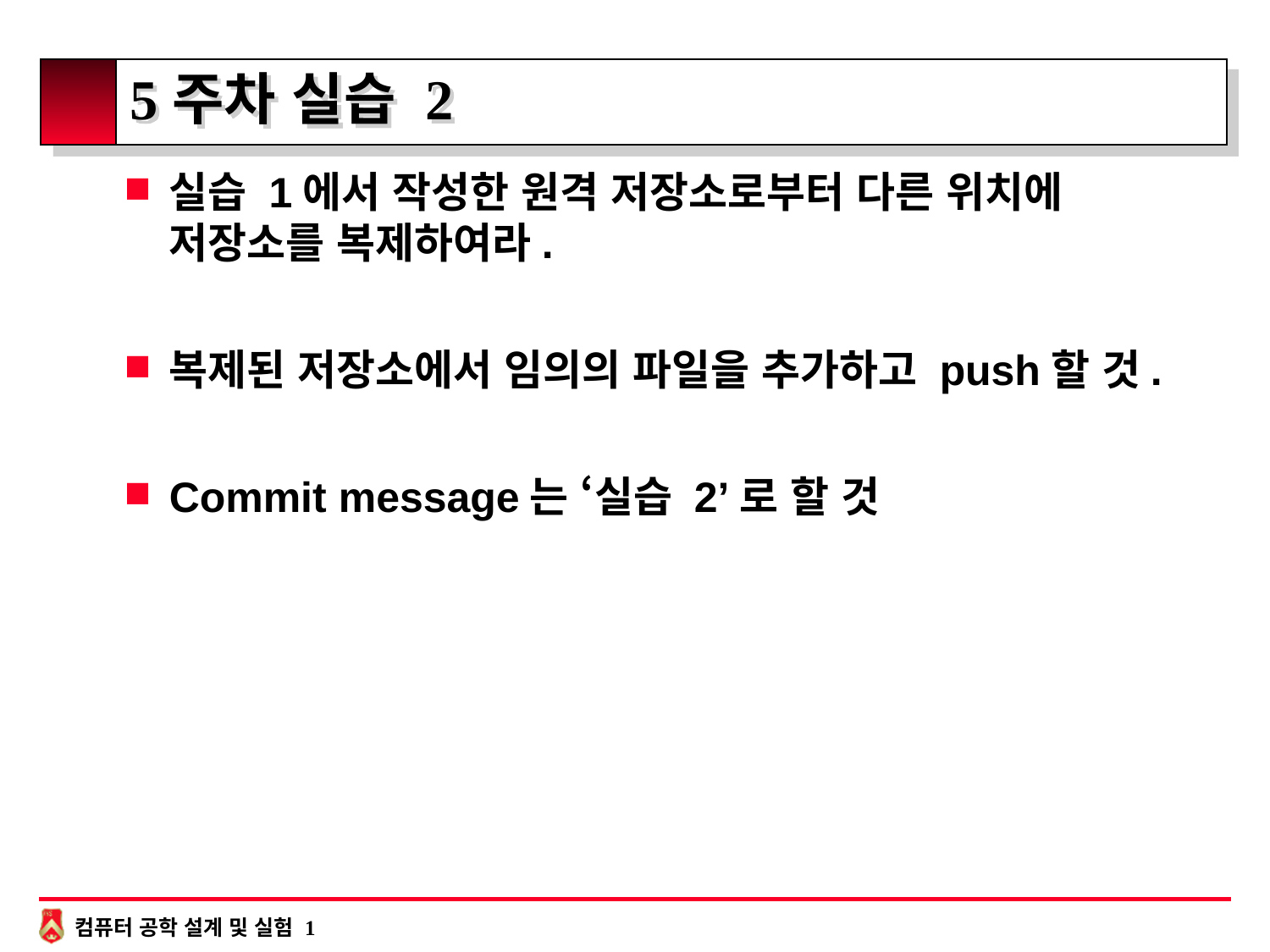

# 5주차 실습 2
실습 1에서 작성한 원격 저장소로부터 다른 위치에 저장소를 복제하여라.

복제된 저장소에서 임의의 파일을 추가하고 push할 것.

Commit message는 ‘실습 2’로 할 것